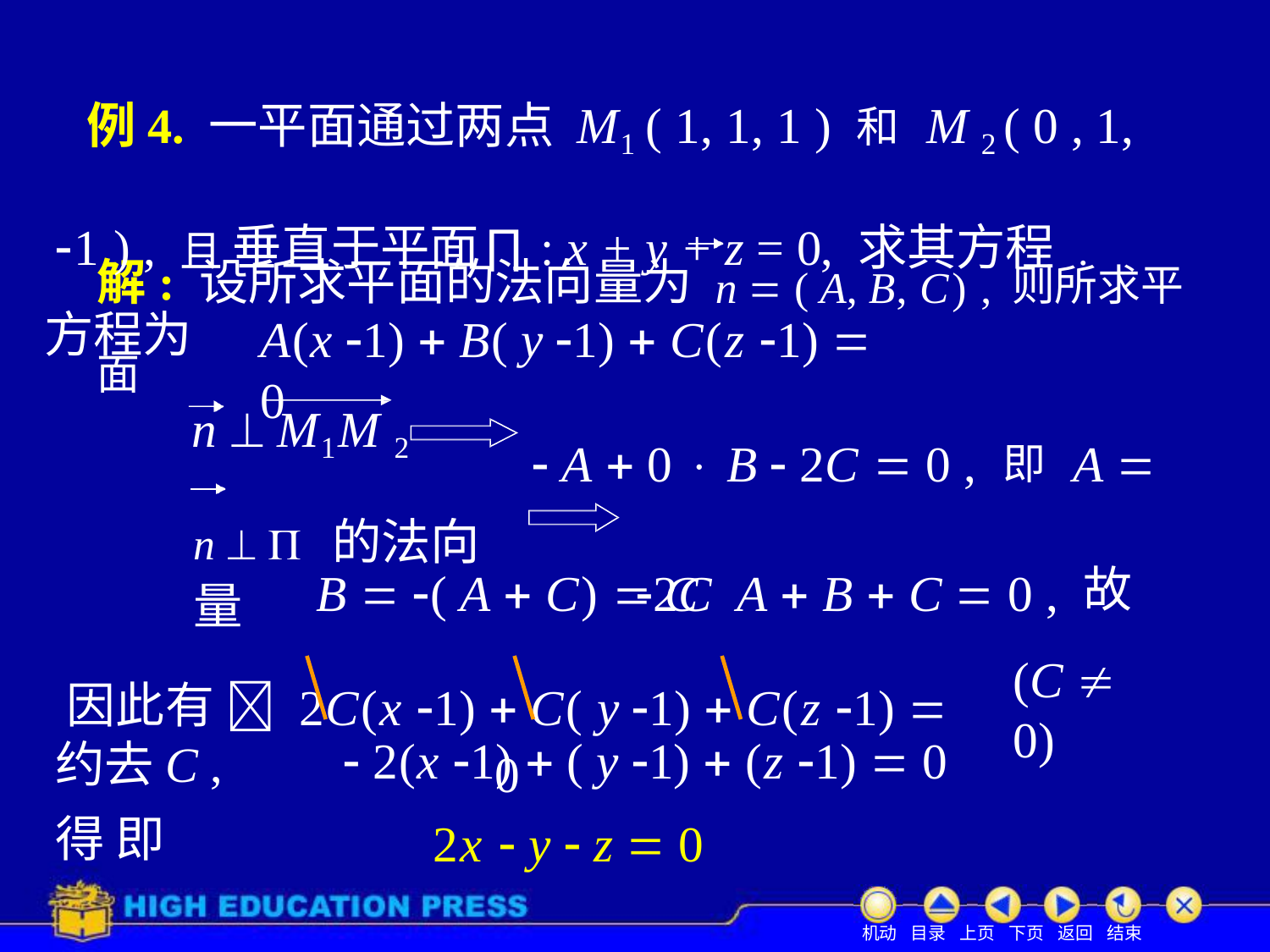

# 例4. 一平面通过两点 M1 ( 1, 1, 1 ) 和 M 2 ( 0 , 1, −1 ) , 且 垂直于平面∏: x + y + z = 0, 求其方程 .
解: 设所求平面的法向量为 n = ( A, B, C) ,则所求平面

方程为
A(x −1) + B( y −1) + C(z −1) = 0
n ⊥ M1M 2
n ⊥ Π 的法向量
− A + 0 ⋅ B − 2C = 0 , 即 A = −2C  A + B + C = 0 , 故

B = −( A + C) = C
因此有 − 2C(x −1) + C( y −1) + C(z −1) = 0
(C ≠ 0)

− 2(x −1) + ( y −1) + (z −1) = 0  2x − y − z = 0
约去C , 得 即

机动 目录 上页 下页 返回 结束